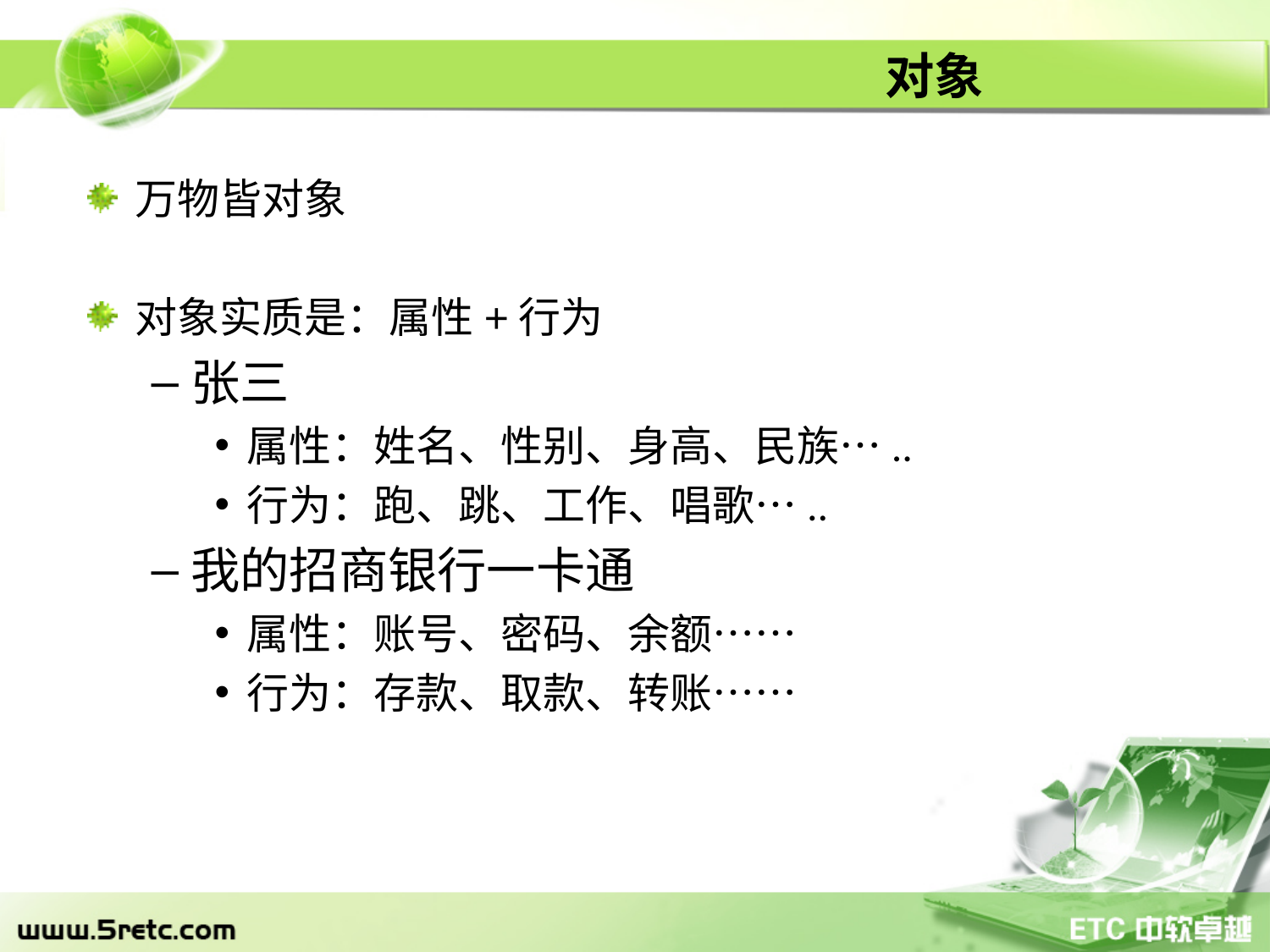

# 对象
万物皆对象

对象实质是：属性+行为
张三
属性：姓名、性别、身高、民族…..
行为：跑、跳、工作、唱歌…..
我的招商银行一卡通
属性：账号、密码、余额……
行为：存款、取款、转账……